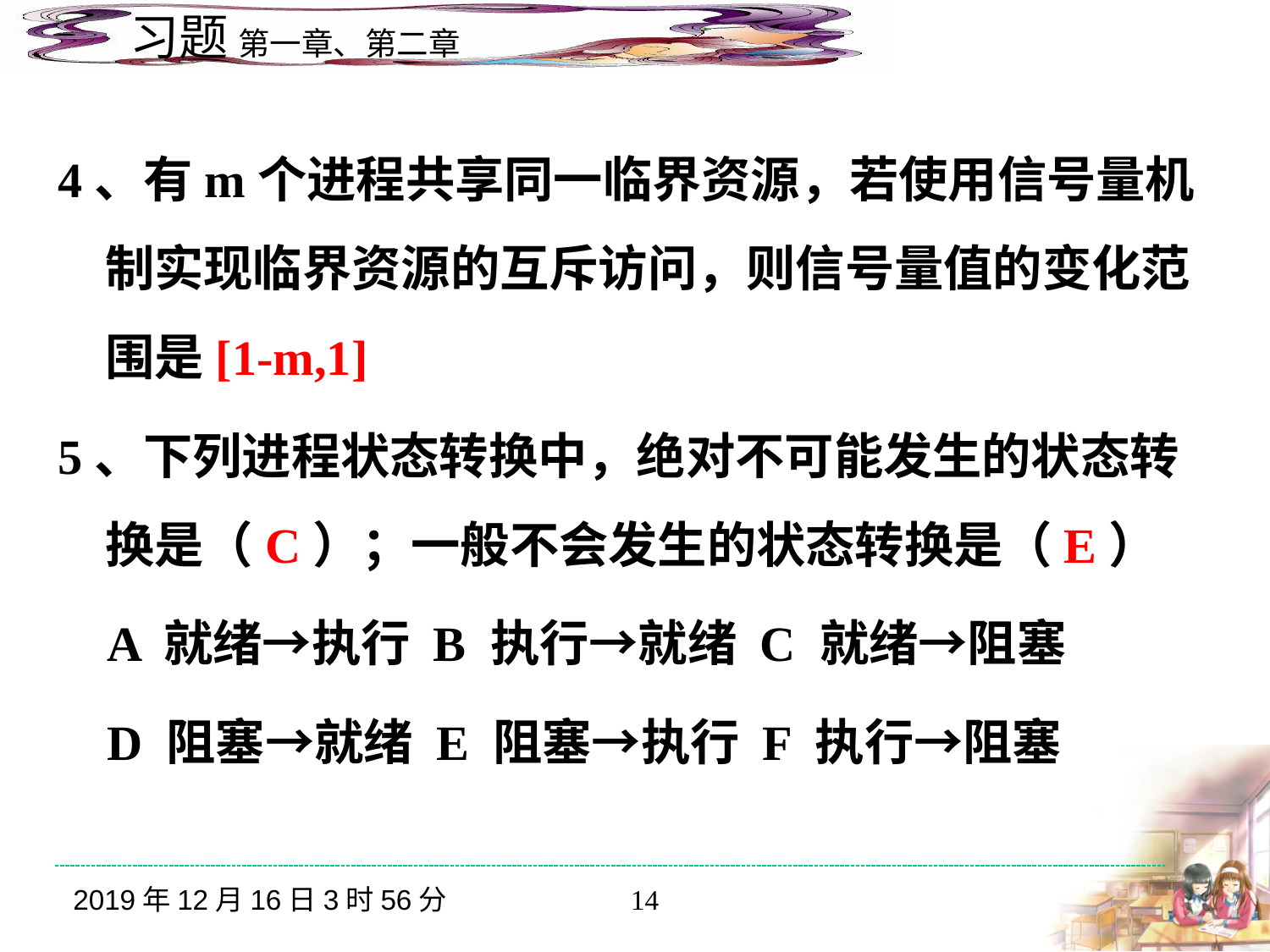

4、有m个进程共享同一临界资源，若使用信号量机制实现临界资源的互斥访问，则信号量值的变化范围是[1-m,1]
5、下列进程状态转换中，绝对不可能发生的状态转换是（C）；一般不会发生的状态转换是（E）
    A 就绪→执行 B 执行→就绪 C 就绪→阻塞
    D 阻塞→就绪 E 阻塞→执行 F 执行→阻塞

2019年12月16日3时56分
14